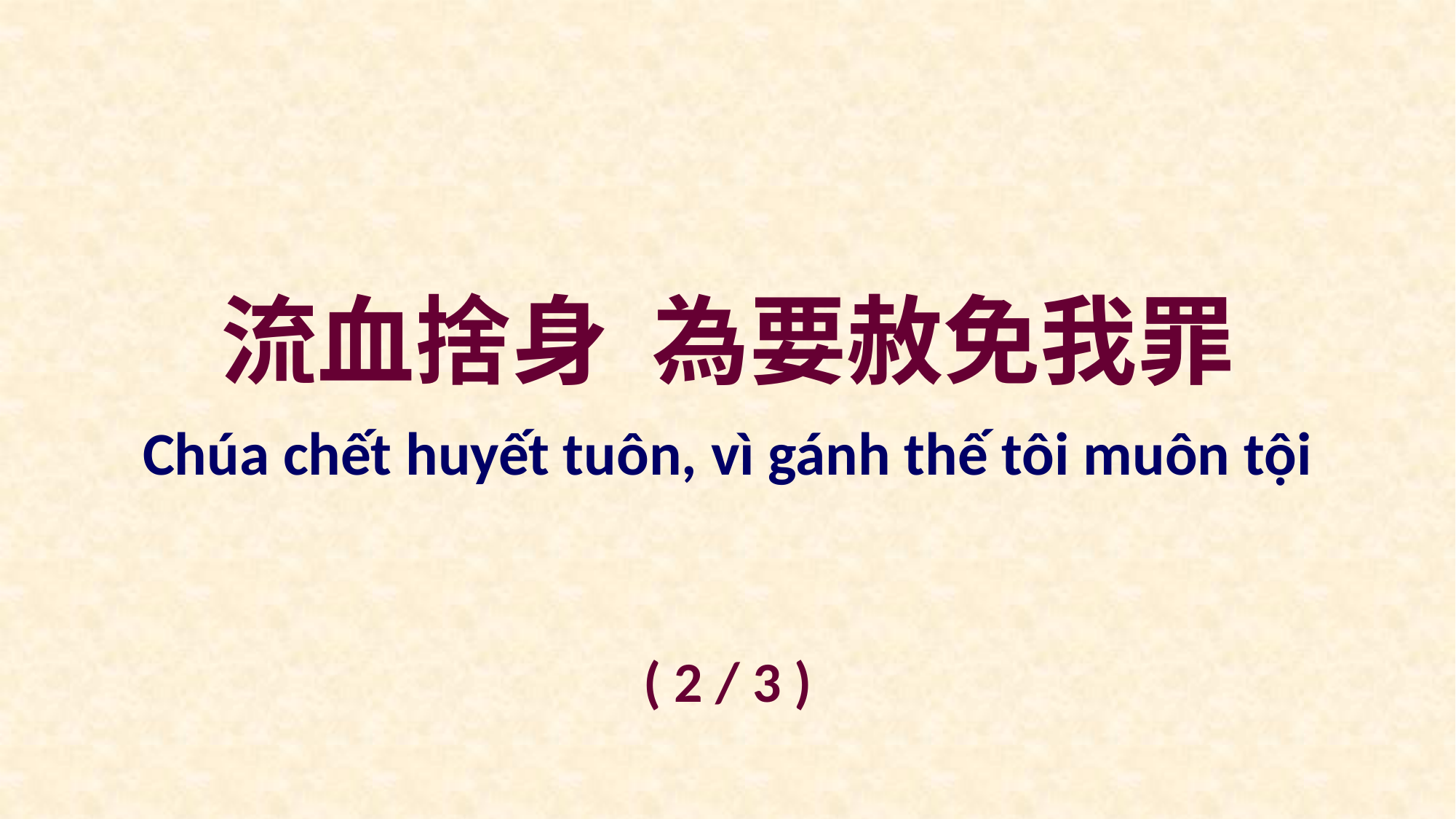

流血捨身  為要赦免我罪
Chúa chết huyết tuôn, vì gánh thế tôi muôn tội
( 2 / 3 )